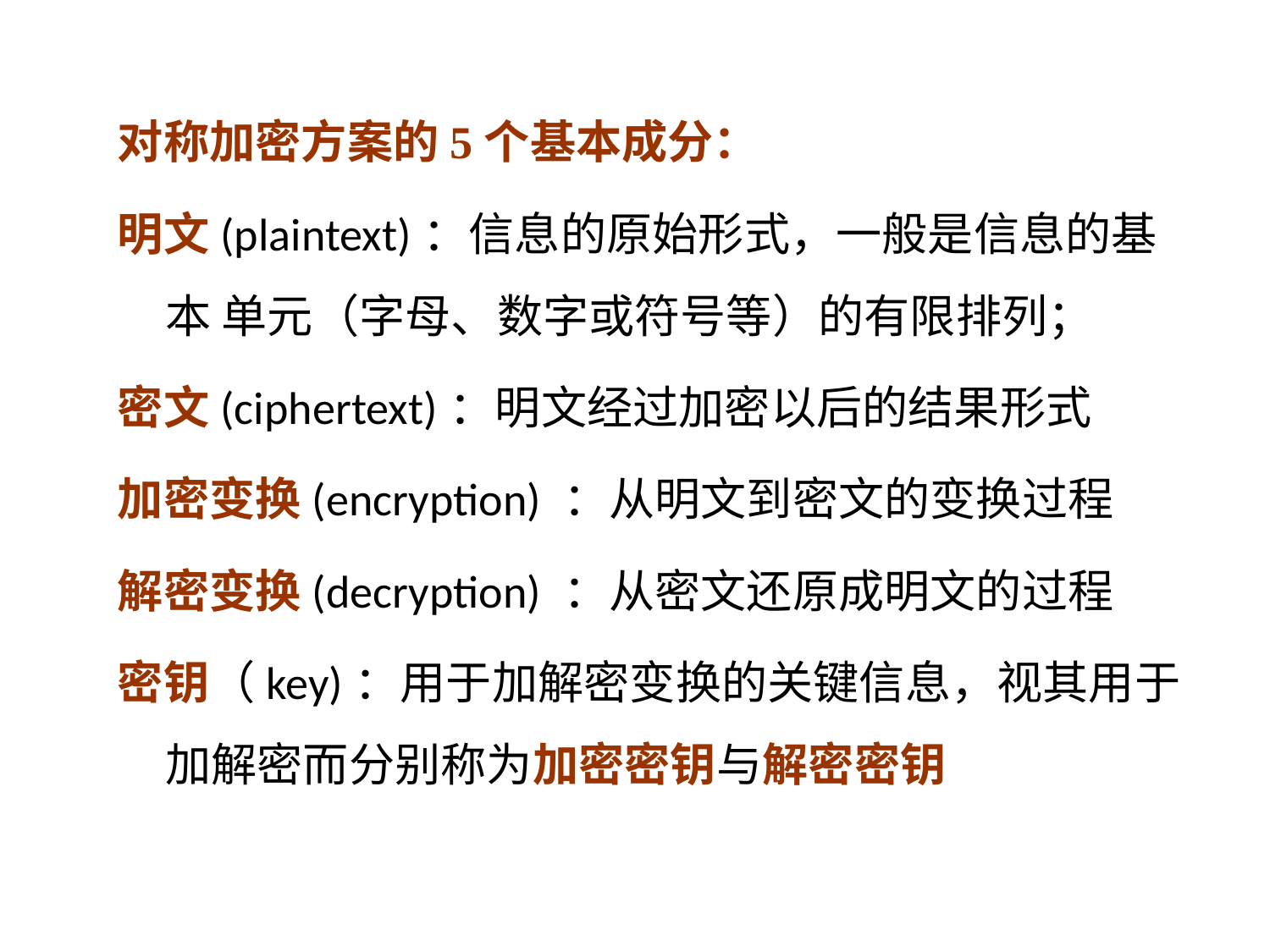

对称加密方案的5个基本成分：
明文(plaintext)：信息的原始形式，一般是信息的基本 单元（字母、数字或符号等）的有限排列；
密文(ciphertext)：明文经过加密以后的结果形式
加密变换(encryption) ：从明文到密文的变换过程
解密变换(decryption) ：从密文还原成明文的过程
密钥（key)：用于加解密变换的关键信息，视其用于加解密而分别称为加密密钥与解密密钥